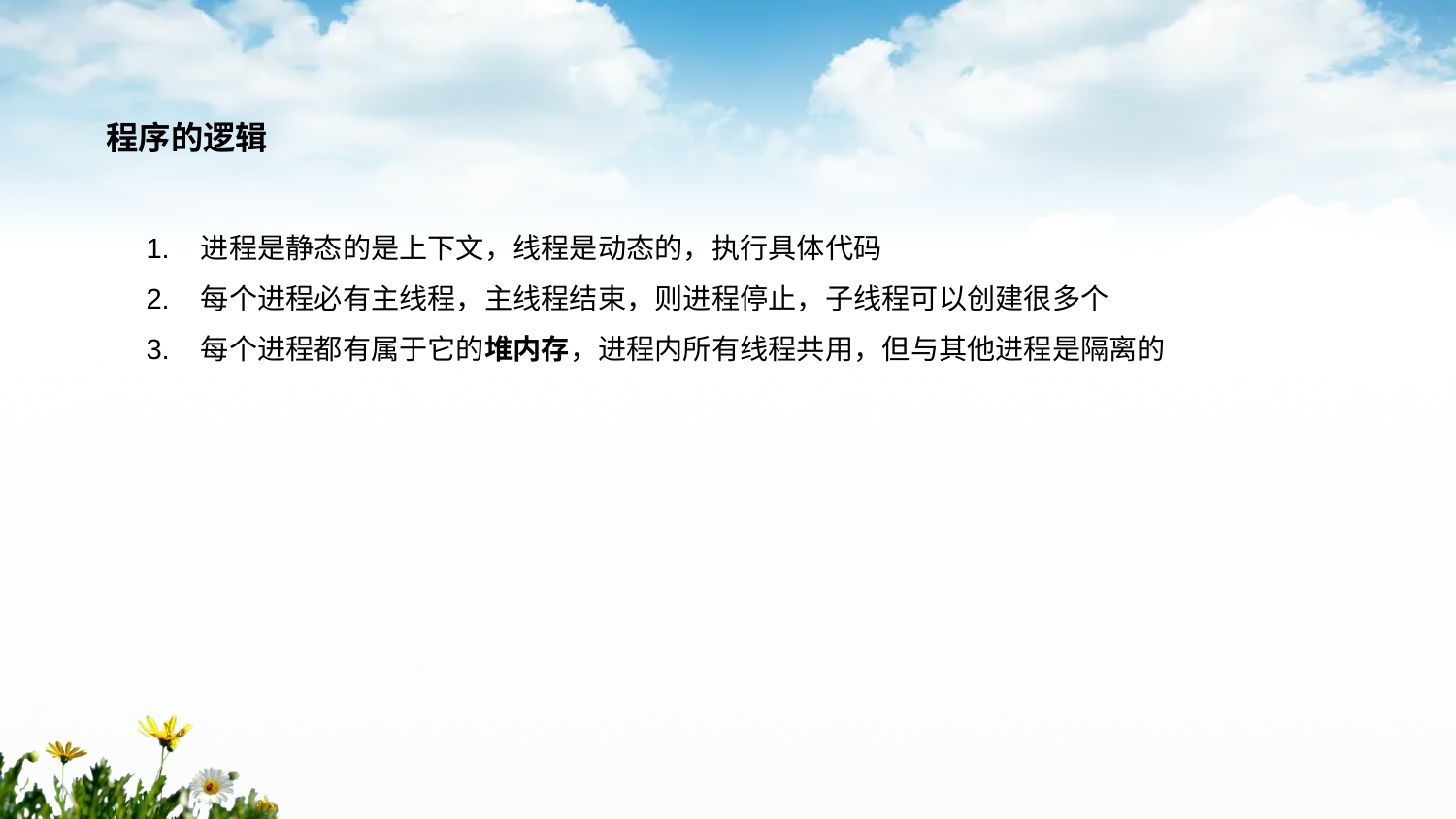

程序的逻辑
进程是静态的是上下文，线程是动态的，执行具体代码
每个进程必有主线程，主线程结束，则进程停止，子线程可以创建很多个
每个进程都有属于它的堆内存，进程内所有线程共用，但与其他进程是隔离的